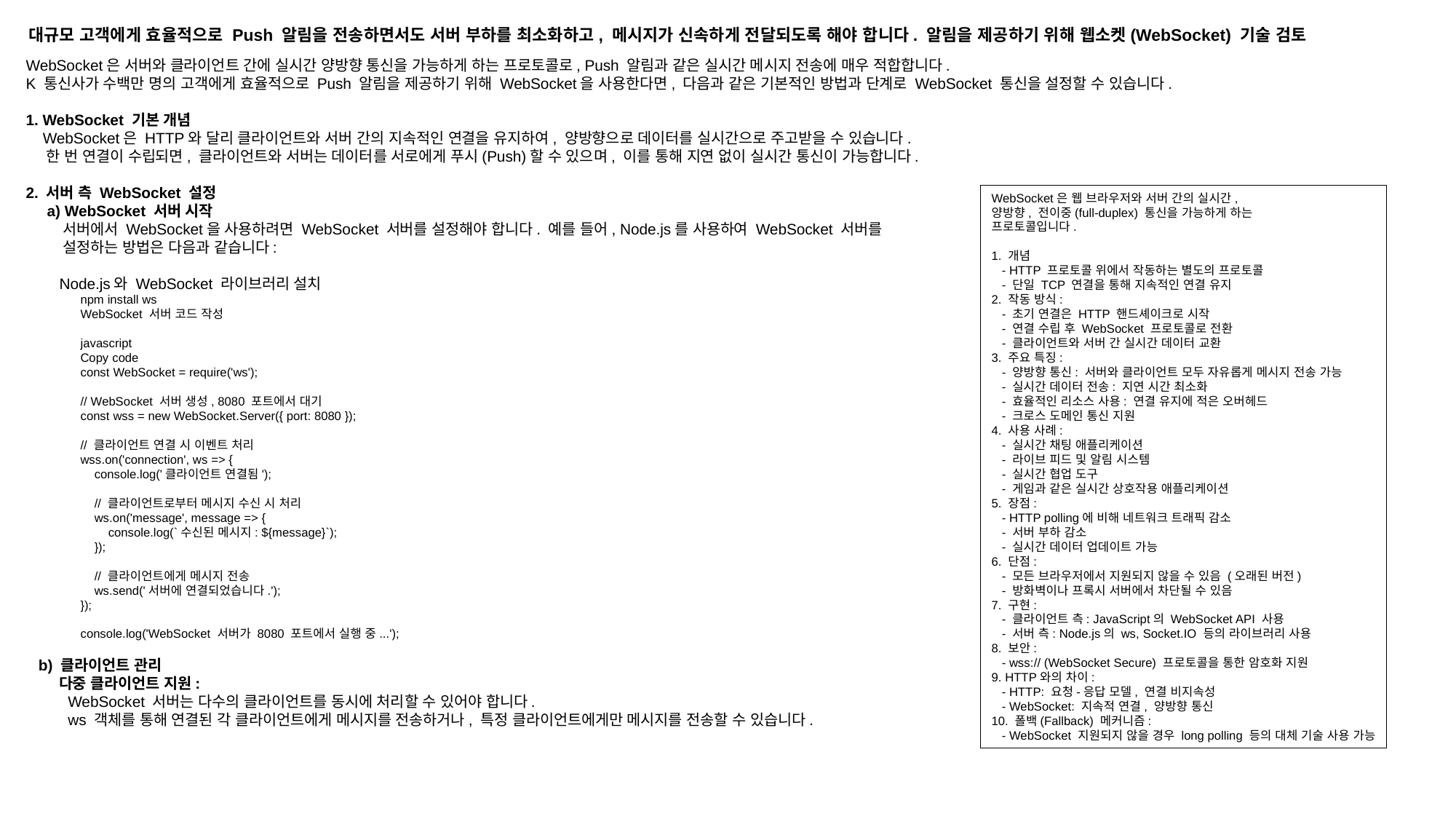

대규모 고객에게 효율적으로 Push 알림을 전송하면서도 서버 부하를 최소화하고, 메시지가 신속하게 전달되도록 해야 합니다. 알림을 제공하기 위해 웹소켓(WebSocket) 기술 검토
WebSocket은 서버와 클라이언트 간에 실시간 양방향 통신을 가능하게 하는 프로토콜로, Push 알림과 같은 실시간 메시지 전송에 매우 적합합니다.
K 통신사가 수백만 명의 고객에게 효율적으로 Push 알림을 제공하기 위해 WebSocket을 사용한다면, 다음과 같은 기본적인 방법과 단계로 WebSocket 통신을 설정할 수 있습니다.

1. WebSocket 기본 개념
    WebSocket은 HTTP와 달리 클라이언트와 서버 간의 지속적인 연결을 유지하여, 양방향으로 데이터를 실시간으로 주고받을 수 있습니다.
    한 번 연결이 수립되면, 클라이언트와 서버는 데이터를 서로에게 푸시(Push)할 수 있으며, 이를 통해 지연 없이 실시간 통신이 가능합니다.

2. 서버 측 WebSocket 설정
     a) WebSocket 서버 시작
        서버에서 WebSocket을 사용하려면 WebSocket 서버를 설정해야 합니다. 예를 들어, Node.js를 사용하여 WebSocket 서버를
        설정하는 방법은 다음과 같습니다:

        Node.js와 WebSocket 라이브러리 설치
npm install ws
WebSocket 서버 코드 작성

javascript
Copy code
const WebSocket = require('ws');

// WebSocket 서버 생성, 8080 포트에서 대기
const wss = new WebSocket.Server({ port: 8080 });

// 클라이언트 연결 시 이벤트 처리
wss.on('connection', ws => {
    console.log('클라이언트 연결됨');

    // 클라이언트로부터 메시지 수신 시 처리
    ws.on('message', message => {
        console.log(`수신된 메시지: ${message}`);
    });

    // 클라이언트에게 메시지 전송
    ws.send('서버에 연결되었습니다.');
});

console.log('WebSocket 서버가 8080 포트에서 실행 중...');

   b) 클라이언트 관리
       다중 클라이언트 지원:
          WebSocket 서버는 다수의 클라이언트를 동시에 처리할 수 있어야 합니다.
          ws 객체를 통해 연결된 각 클라이언트에게 메시지를 전송하거나, 특정 클라이언트에게만 메시지를 전송할 수 있습니다.
WebSocket은 웹 브라우저와 서버 간의 실시간,
양방향, 전이중(full-duplex) 통신을 가능하게 하는
프로토콜입니다.

1. 개념
   - HTTP 프로토콜 위에서 작동하는 별도의 프로토콜
   - 단일 TCP 연결을 통해 지속적인 연결 유지
2. 작동 방식:
   - 초기 연결은 HTTP 핸드셰이크로 시작
   - 연결 수립 후 WebSocket 프로토콜로 전환
   - 클라이언트와 서버 간 실시간 데이터 교환
3. 주요 특징:
   - 양방향 통신: 서버와 클라이언트 모두 자유롭게 메시지 전송 가능
   - 실시간 데이터 전송: 지연 시간 최소화
   - 효율적인 리소스 사용: 연결 유지에 적은 오버헤드
   - 크로스 도메인 통신 지원
4. 사용 사례:
   - 실시간 채팅 애플리케이션
   - 라이브 피드 및 알림 시스템
   - 실시간 협업 도구
   - 게임과 같은 실시간 상호작용 애플리케이션
5. 장점:
   - HTTP polling에 비해 네트워크 트래픽 감소
   - 서버 부하 감소
   - 실시간 데이터 업데이트 가능
6. 단점:
   - 모든 브라우저에서 지원되지 않을 수 있음 (오래된 버전)
   - 방화벽이나 프록시 서버에서 차단될 수 있음
7. 구현:
   - 클라이언트 측: JavaScript의 WebSocket API 사용
   - 서버 측: Node.js의 ws, Socket.IO 등의 라이브러리 사용
8. 보안:
   - wss:// (WebSocket Secure) 프로토콜을 통한 암호화 지원
9. HTTP와의 차이:
   - HTTP: 요청-응답 모델, 연결 비지속성
   - WebSocket: 지속적 연결, 양방향 통신
10. 폴백(Fallback) 메커니즘:
   - WebSocket 지원되지 않을 경우 long polling 등의 대체 기술 사용 가능